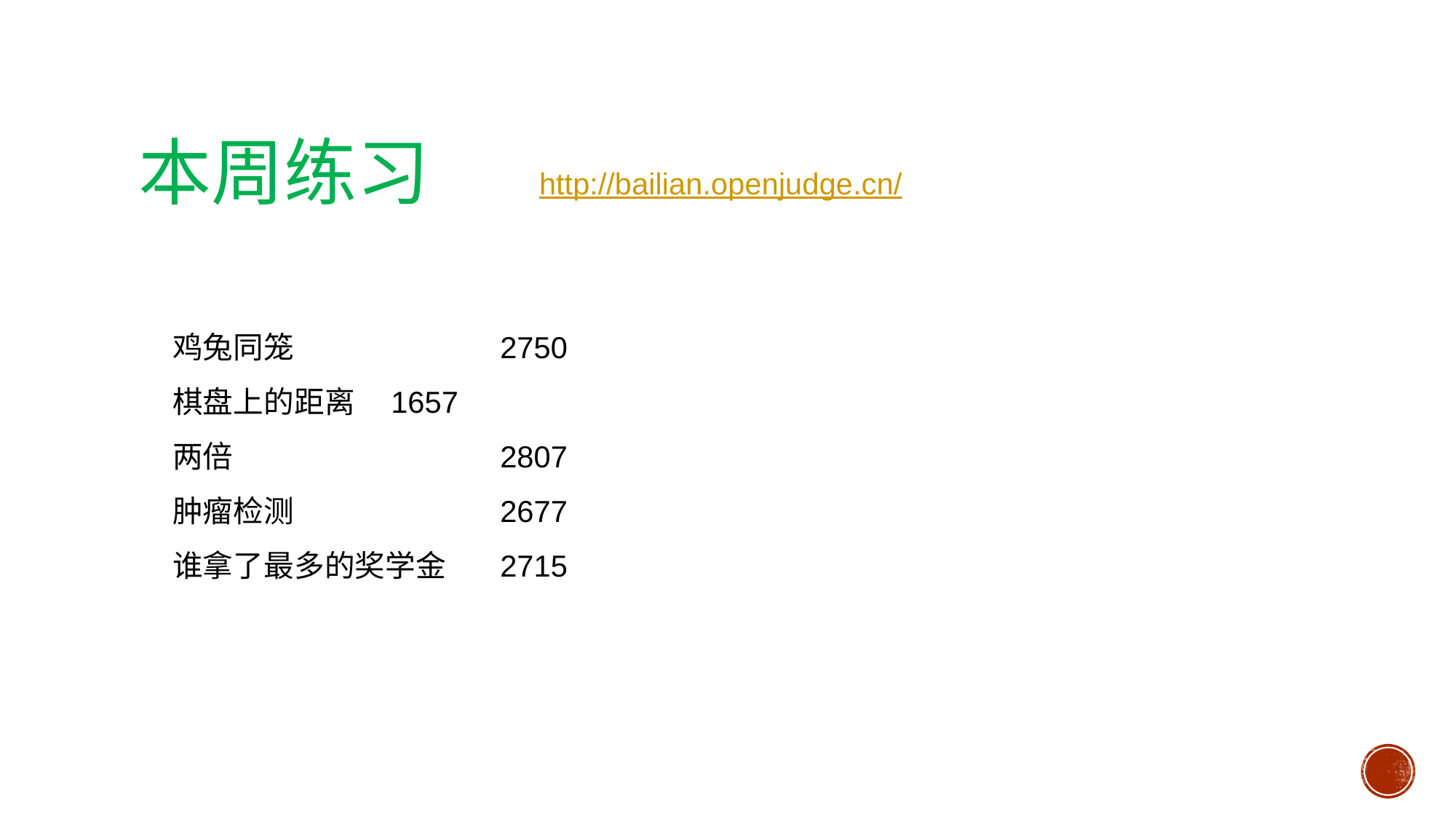

本周练习
http://bailian.openjudge.cn/
鸡兔同笼		2750
棋盘上的距离	1657
两倍			2807
肿瘤检测		2677
谁拿了最多的奖学金	2715